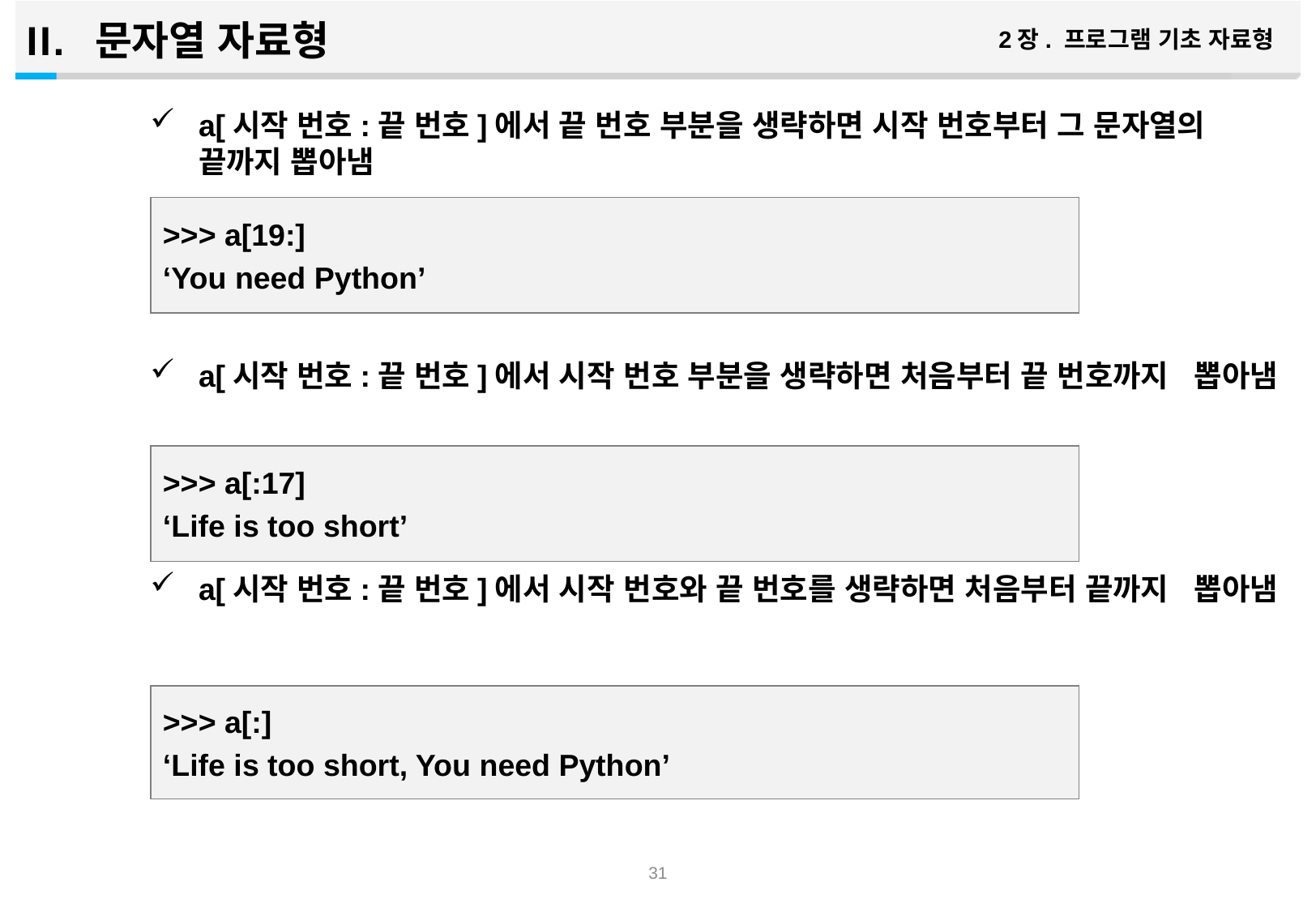

문자열 자료형
2장. 프로그램 기초 자료형
a[시작 번호:끝 번호]에서 끝 번호 부분을 생략하면 시작 번호부터 그 문자열의 끝까지 뽑아냄

a[시작 번호:끝 번호]에서 시작 번호 부분을 생략하면 처음부터 끝 번호까지   뽑아냄

a[시작 번호:끝 번호]에서 시작 번호와 끝 번호를 생략하면 처음부터 끝까지   뽑아냄

>>> a[19:]
‘You need Python’
>>> a[:17]
‘Life is too short’
>>> a[:]
‘Life is too short, You need Python’
31